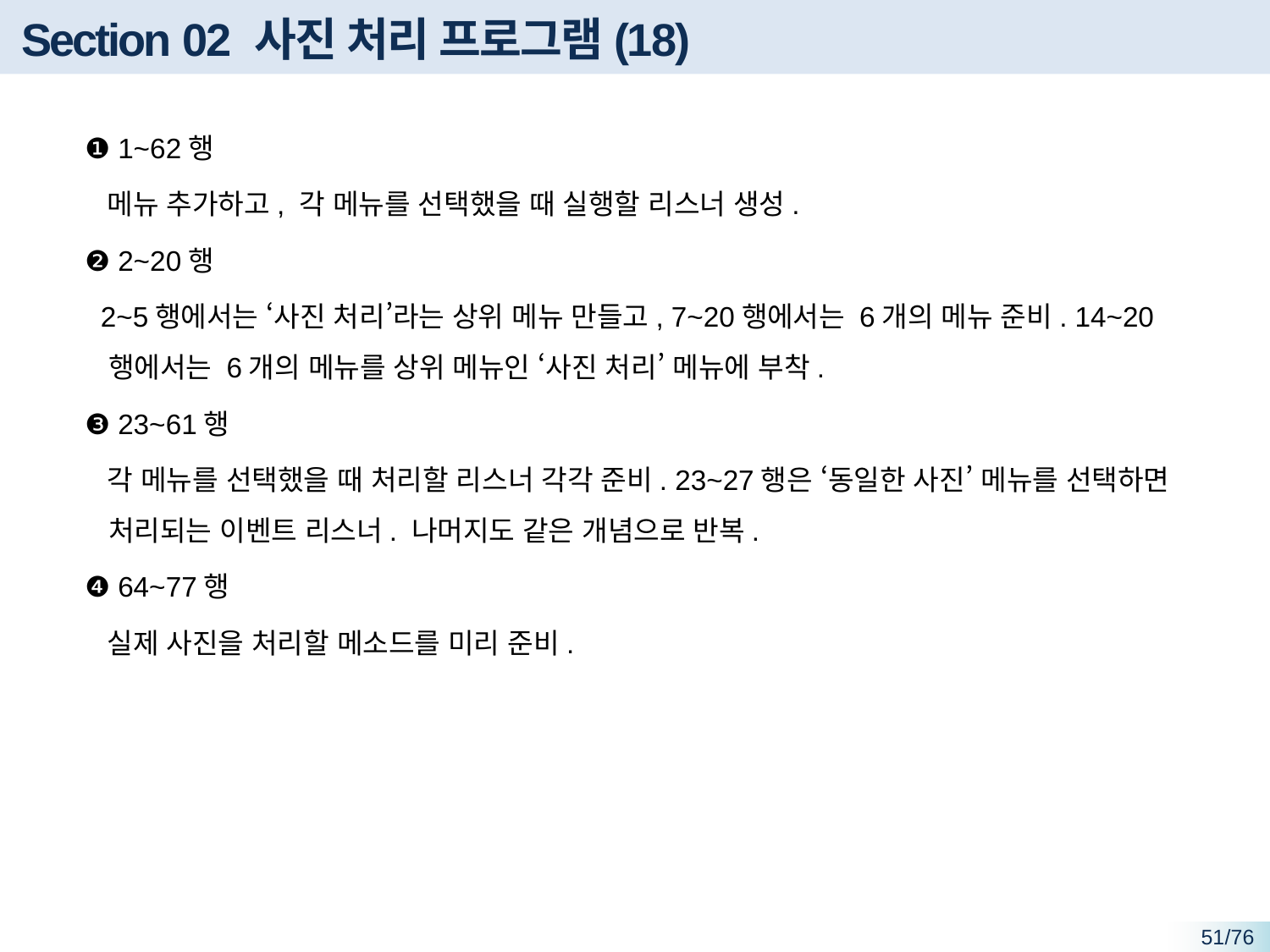

# Section 02 사진 처리 프로그램(18)
❶ 1~62행
  메뉴 추가하고, 각 메뉴를 선택했을 때 실행할 리스너 생성.
❷ 2~20행
  2~5행에서는 ‘사진 처리’라는 상위 메뉴 만들고, 7~20행에서는 6개의 메뉴 준비. 14~20행에서는 6개의 메뉴를 상위 메뉴인 ‘사진 처리’ 메뉴에 부착.
❸ 23~61행
  각 메뉴를 선택했을 때 처리할 리스너 각각 준비. 23~27행은 ‘동일한 사진’ 메뉴를 선택하면 처리되는 이벤트 리스너. 나머지도 같은 개념으로 반복.
❹ 64~77행
  실제 사진을 처리할 메소드를 미리 준비.